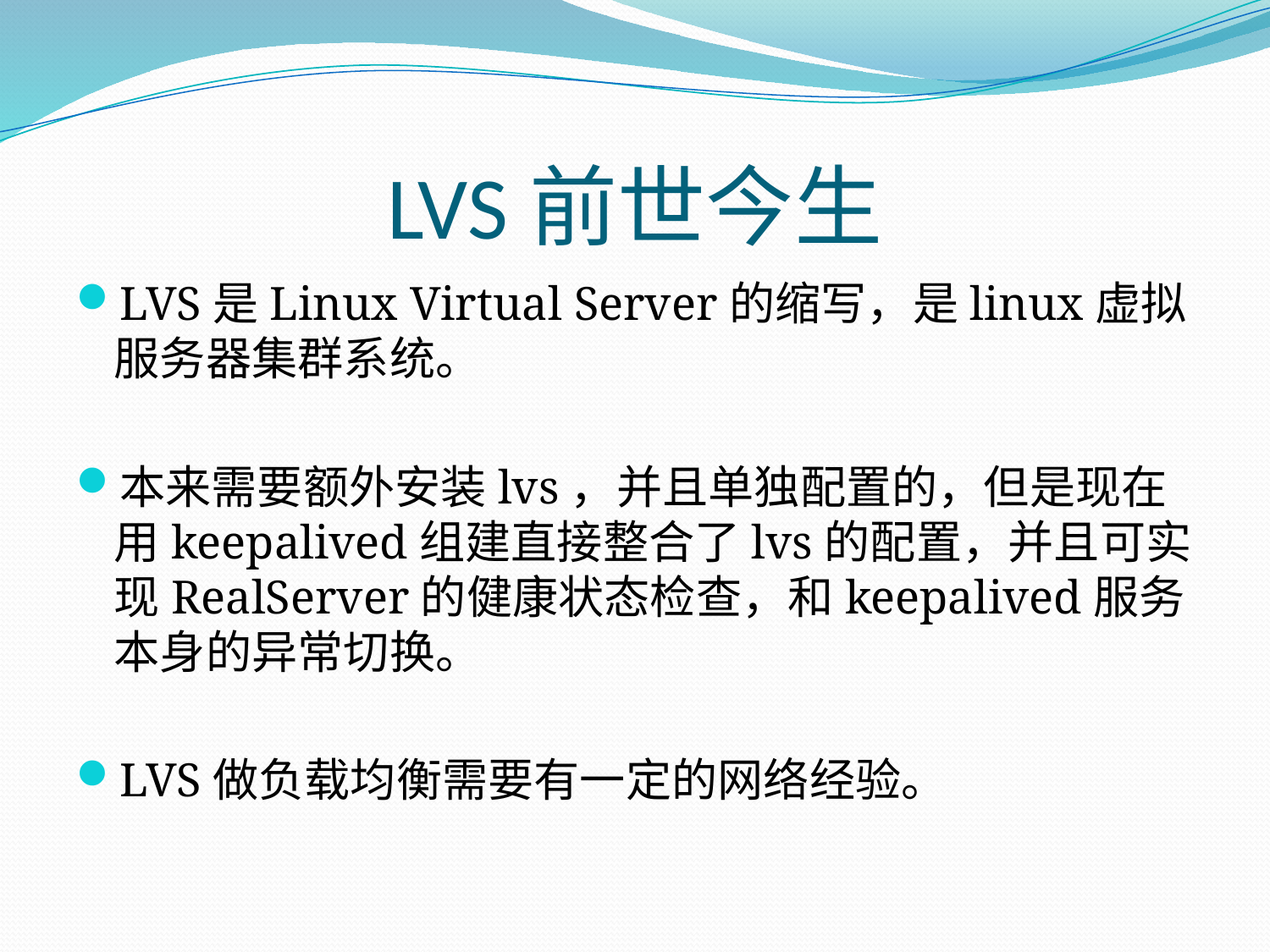

# LVS前世今生
LVS是Linux Virtual Server的缩写，是linux虚拟服务器集群系统。

本来需要额外安装lvs，并且单独配置的，但是现在用keepalived组建直接整合了lvs的配置，并且可实现RealServer的健康状态检查，和keepalived服务本身的异常切换。

LVS做负载均衡需要有一定的网络经验。